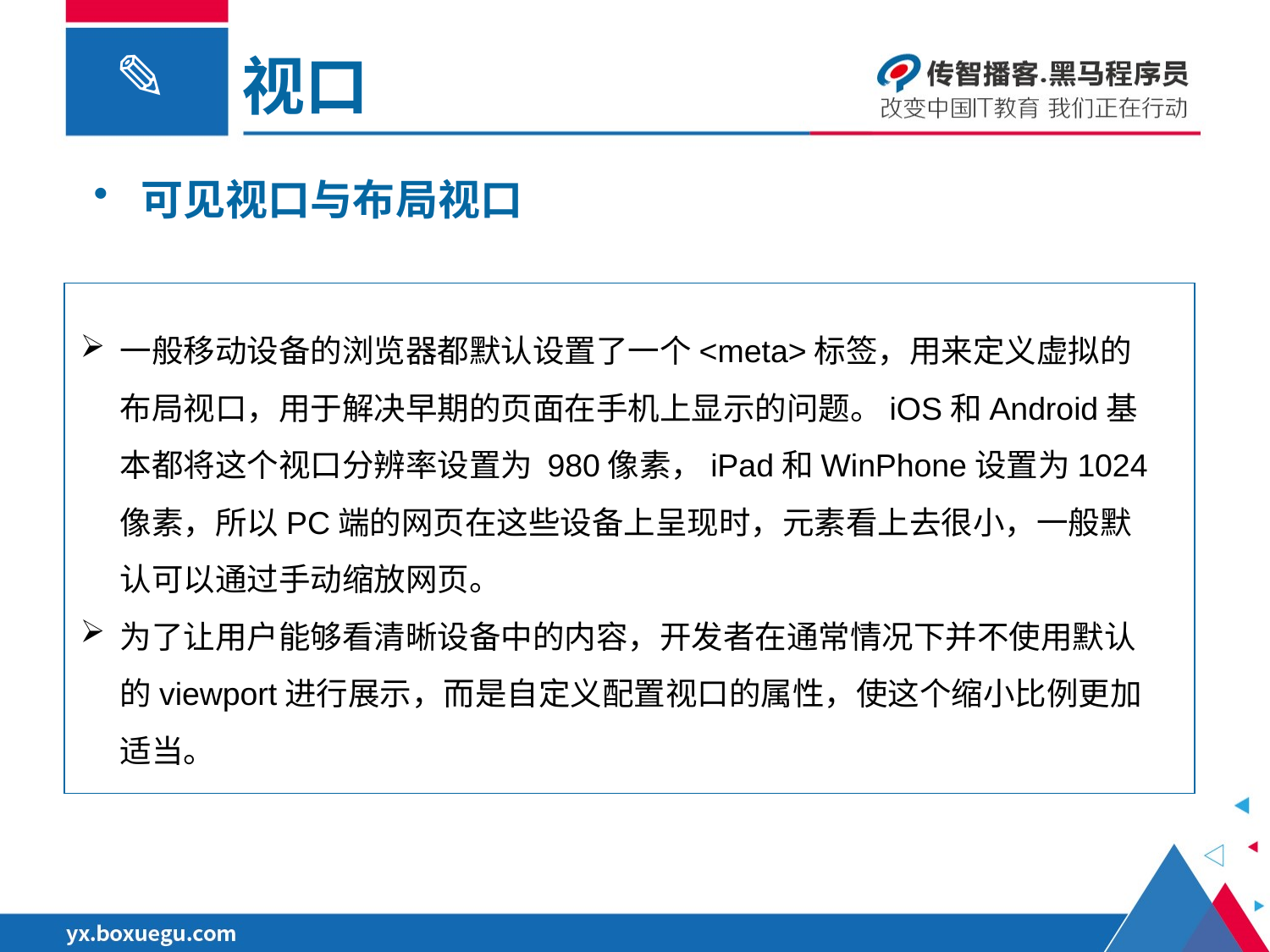

视口
可见视口与布局视口

一般移动设备的浏览器都默认设置了一个<meta>标签，用来定义虚拟的布局视口，用于解决早期的页面在手机上显示的问题。iOS和Android基本都将这个视口分辨率设置为 980像素，iPad和WinPhone设置为1024像素，所以PC端的网页在这些设备上呈现时，元素看上去很小，一般默认可以通过手动缩放网页。
为了让用户能够看清晰设备中的内容，开发者在通常情况下并不使用默认的viewport进行展示，而是自定义配置视口的属性，使这个缩小比例更加适当。